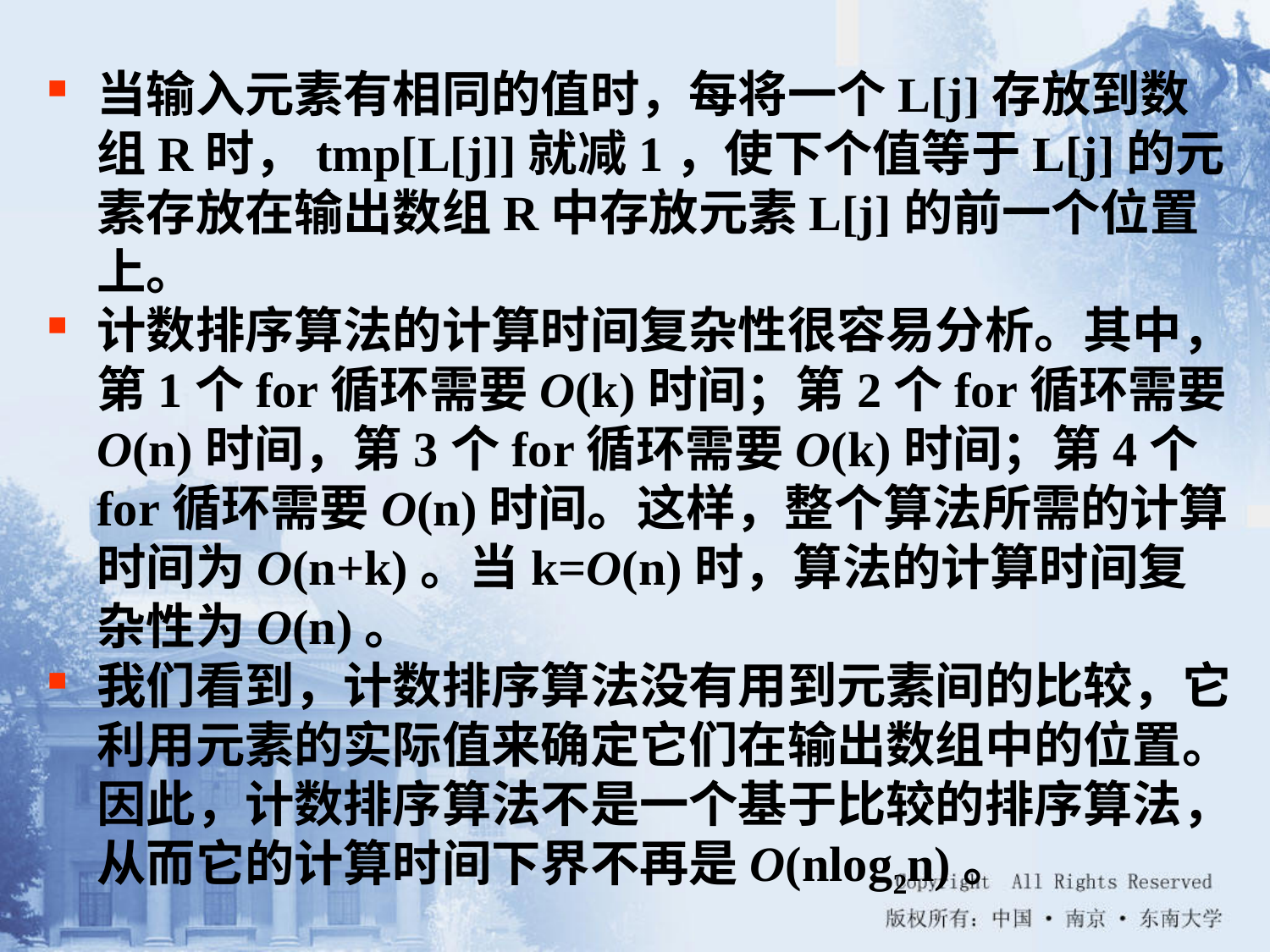

当输入元素有相同的值时，每将一个L[j]存放到数组R时，tmp[L[j]]就减1，使下个值等于L[j]的元素存放在输出数组R中存放元素L[j]的前一个位置上。
计数排序算法的计算时间复杂性很容易分析。其中，第1个for循环需要O(k)时间；第2个for循环需要O(n)时间，第3个for循环需要O(k)时间；第4个for循环需要O(n)时间。这样，整个算法所需的计算时间为O(n+k)。当k=O(n)时，算法的计算时间复杂性为O(n)。
我们看到，计数排序算法没有用到元素间的比较，它利用元素的实际值来确定它们在输出数组中的位置。因此，计数排序算法不是一个基于比较的排序算法，从而它的计算时间下界不再是O(nlog2n)。